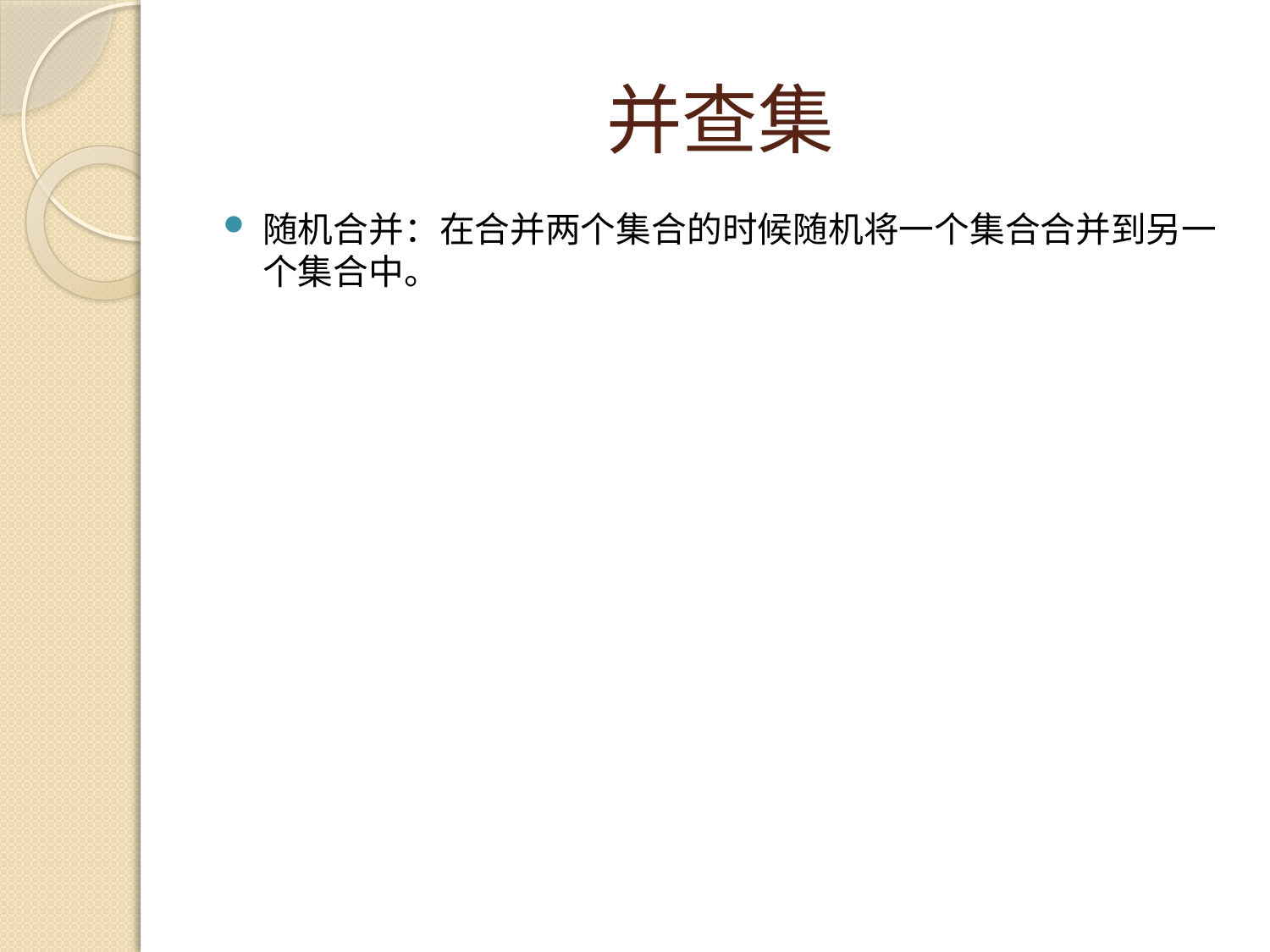

# 并查集
随机合并：在合并两个集合的时候随机将一个集合合并到另一个集合中。